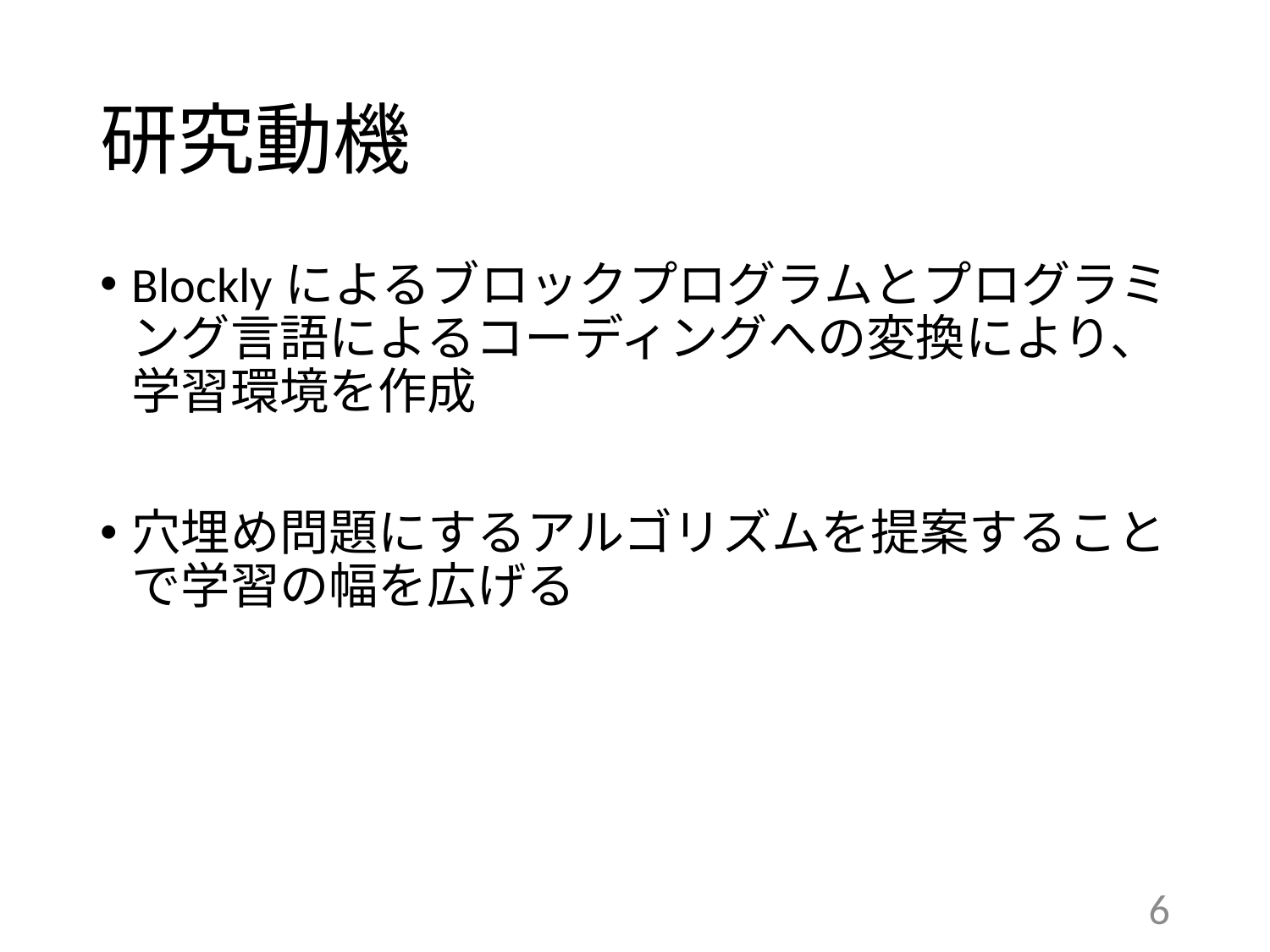

# 研究動機
Blocklyによるブロックプログラムとプログラミング言語によるコーディングへの変換により、学習環境を作成

穴埋め問題にするアルゴリズムを提案することで学習の幅を広げる

6